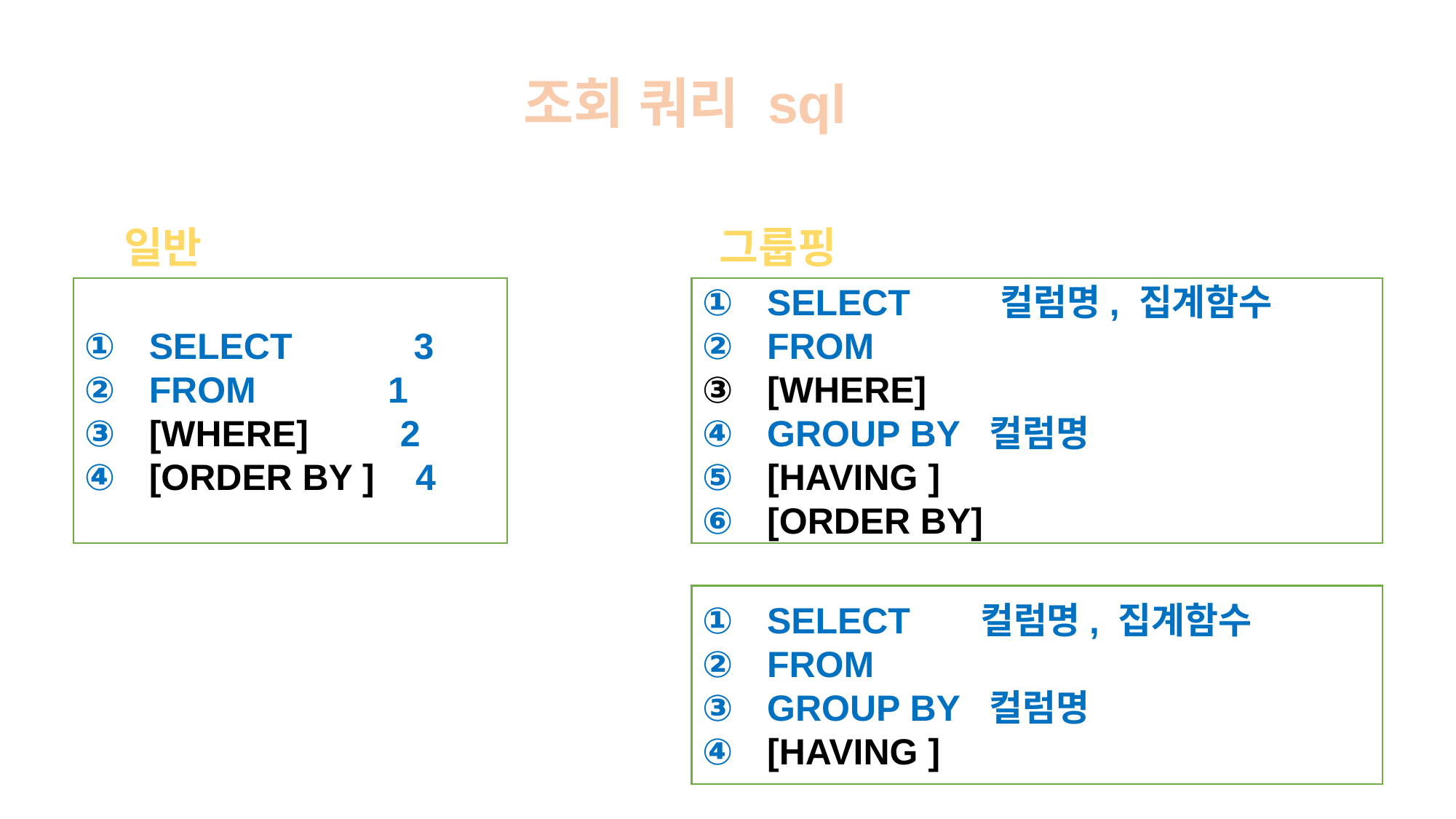

조회 쿼리 sql
일반
그룹핑
 SELECT            3
 FROM             1
 [WHERE]         2
 [ORDER BY ]    4
 SELECT        컬럼명, 집계함수
 FROM
 [WHERE]
 GROUP BY  컬럼명
 [HAVING ]
 [ORDER BY]
 SELECT      컬럼명, 집계함수
 FROM
 GROUP BY  컬럼명
 [HAVING ]